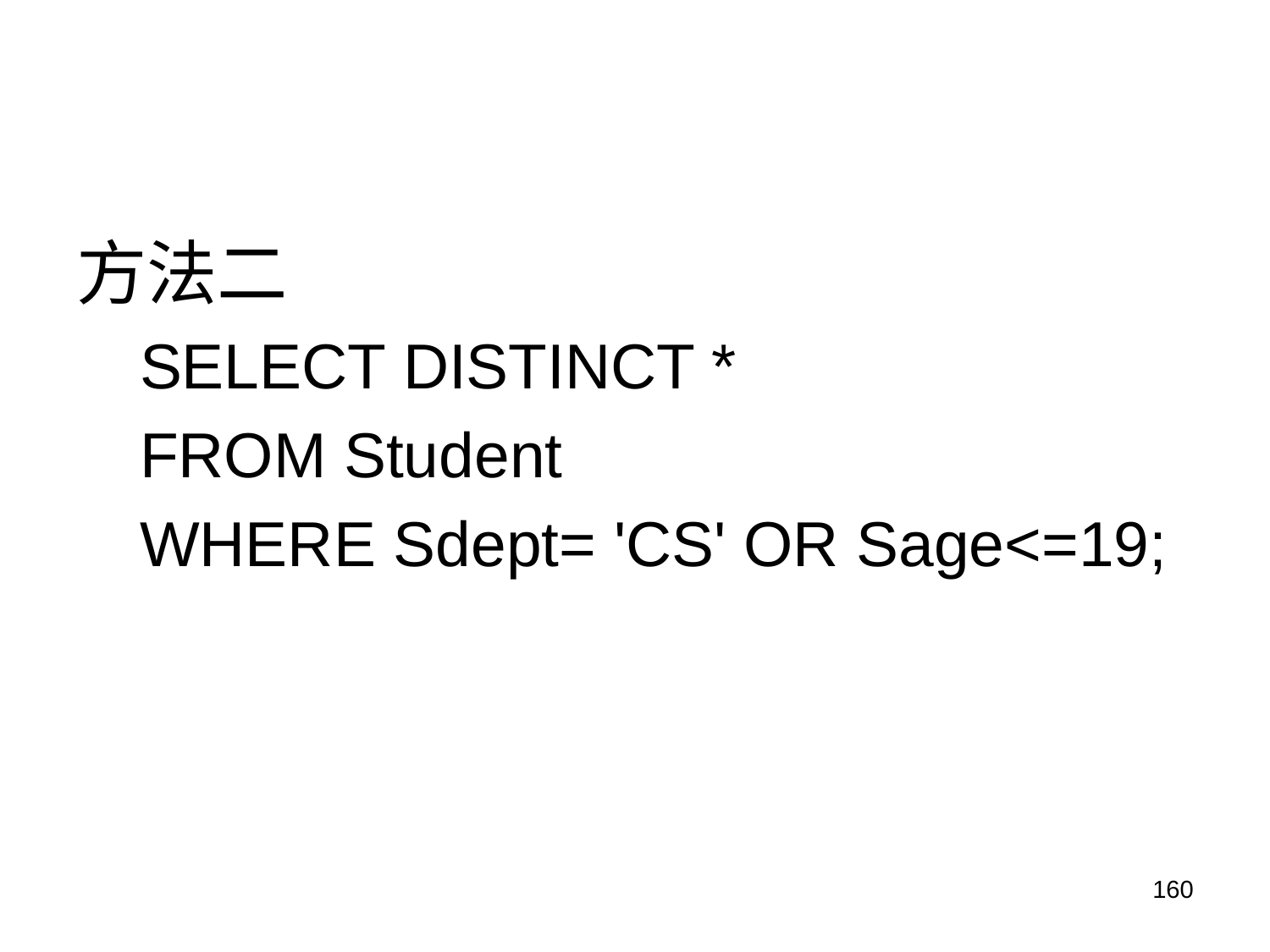

方法二
SELECT DISTINCT *
FROM Student
WHERE Sdept= 'CS' OR Sage<=19;

160